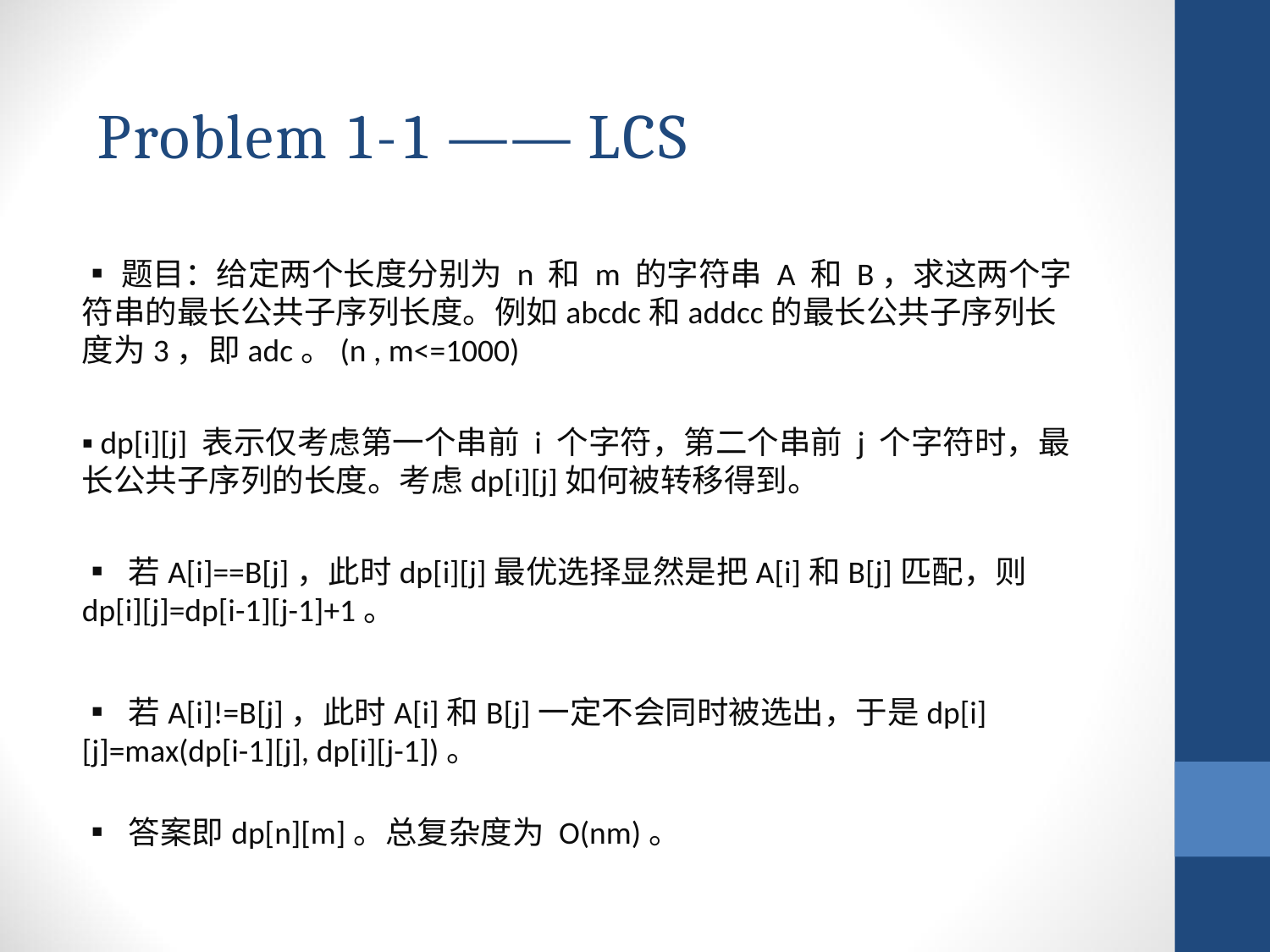

Problem 1-1 —— LCS
▪题目：给定两个长度分别为 n 和 m 的字符串 A 和 B，求这两个字符串的最长公共子序列长度。例如abcdc和addcc的最长公共子序列长度为3，即adc。(n , m<=1000)
▪ dp[i][j] 表示仅考虑第一个串前 i 个字符，第二个串前 j 个字符时，最长公共子序列的长度。考虑dp[i][j]如何被转移得到。
▪ 若A[i]==B[j]，此时dp[i][j]最优选择显然是把A[i]和B[j]匹配，则dp[i][j]=dp[i-1][j-1]+1。
▪ 若A[i]!=B[j]，此时A[i]和B[j]一定不会同时被选出，于是dp[i][j]=max(dp[i-1][j], dp[i][j-1])。
▪ 答案即dp[n][m]。总复杂度为 O(nm)。